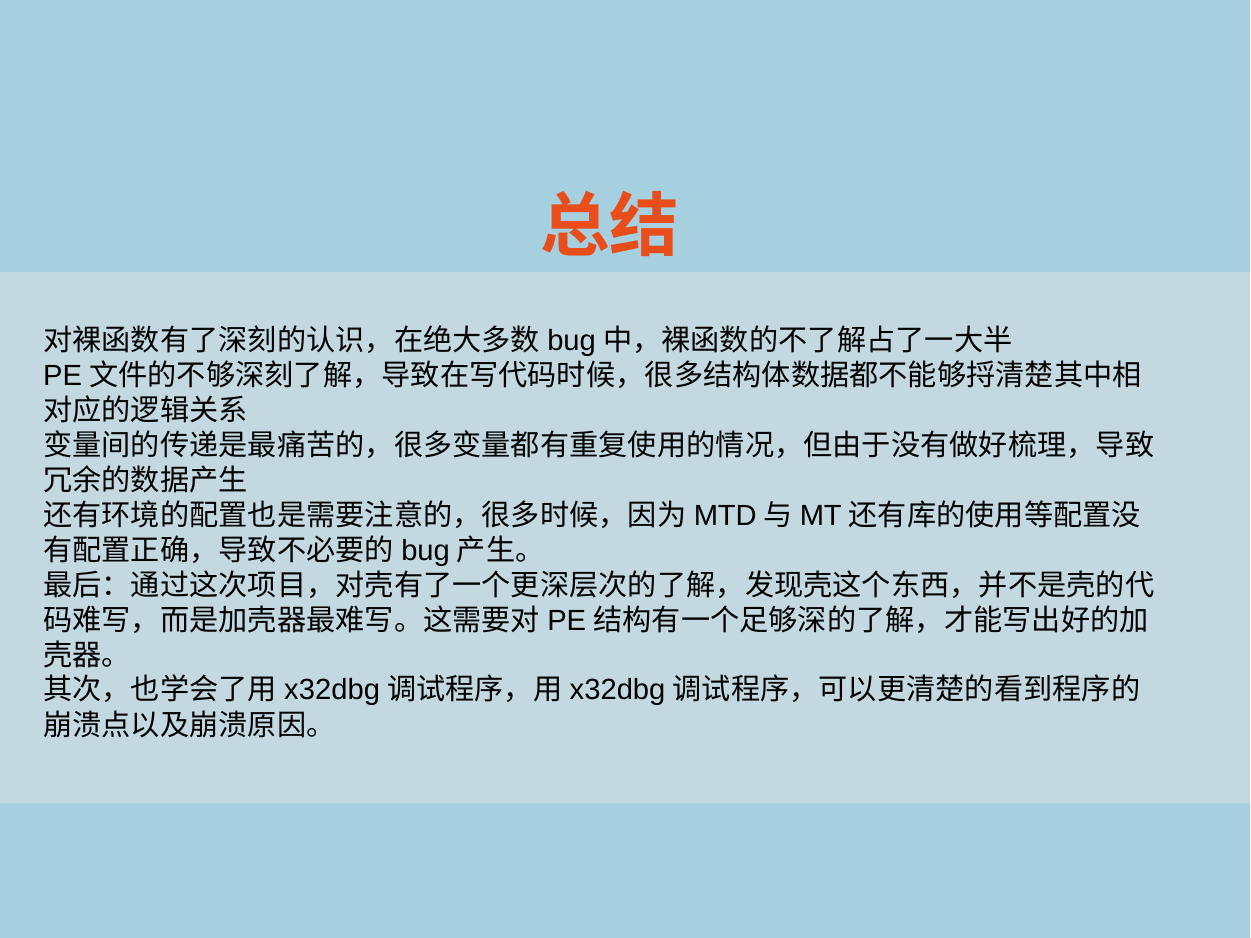

总结

对裸函数有了深刻的认识，在绝大多数bug中，裸函数的不了解占了一大半
PE文件的不够深刻了解，导致在写代码时候，很多结构体数据都不能够捋清楚其中相对应的逻辑关系
变量间的传递是最痛苦的，很多变量都有重复使用的情况，但由于没有做好梳理，导致冗余的数据产生
还有环境的配置也是需要注意的，很多时候，因为MTD与MT还有库的使用等配置没有配置正确，导致不必要的bug产生。
最后：通过这次项目，对壳有了一个更深层次的了解，发现壳这个东西，并不是壳的代码难写，而是加壳器最难写。这需要对PE结构有一个足够深的了解，才能写出好的加壳器。
其次，也学会了用x32dbg调试程序，用x32dbg调试程序，可以更清楚的看到程序的崩溃点以及崩溃原因。